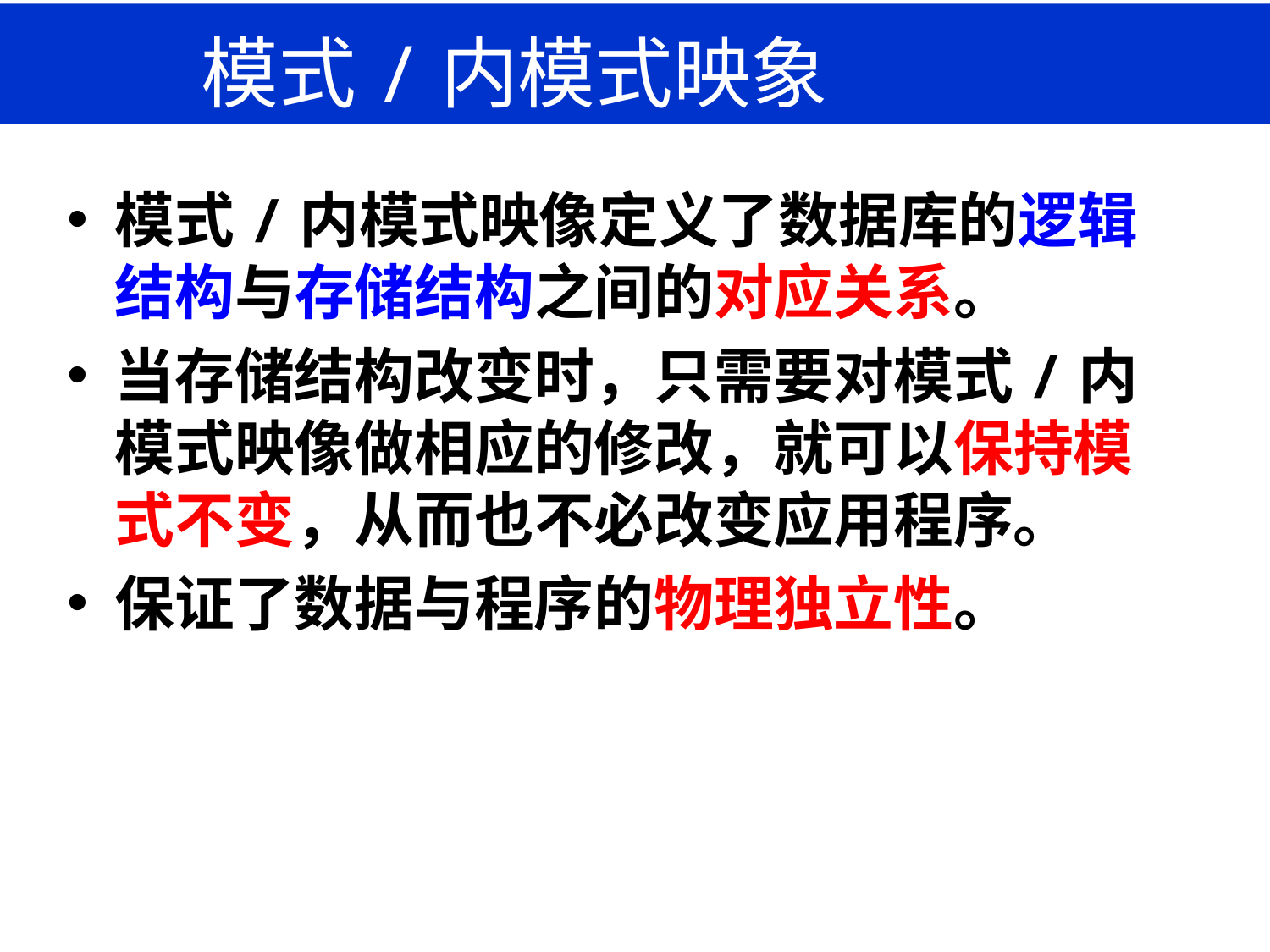

# 模式/内模式映象
模式/内模式映像定义了数据库的逻辑结构与存储结构之间的对应关系。
当存储结构改变时，只需要对模式/内模式映像做相应的修改，就可以保持模式不变，从而也不必改变应用程序。
保证了数据与程序的物理独立性。